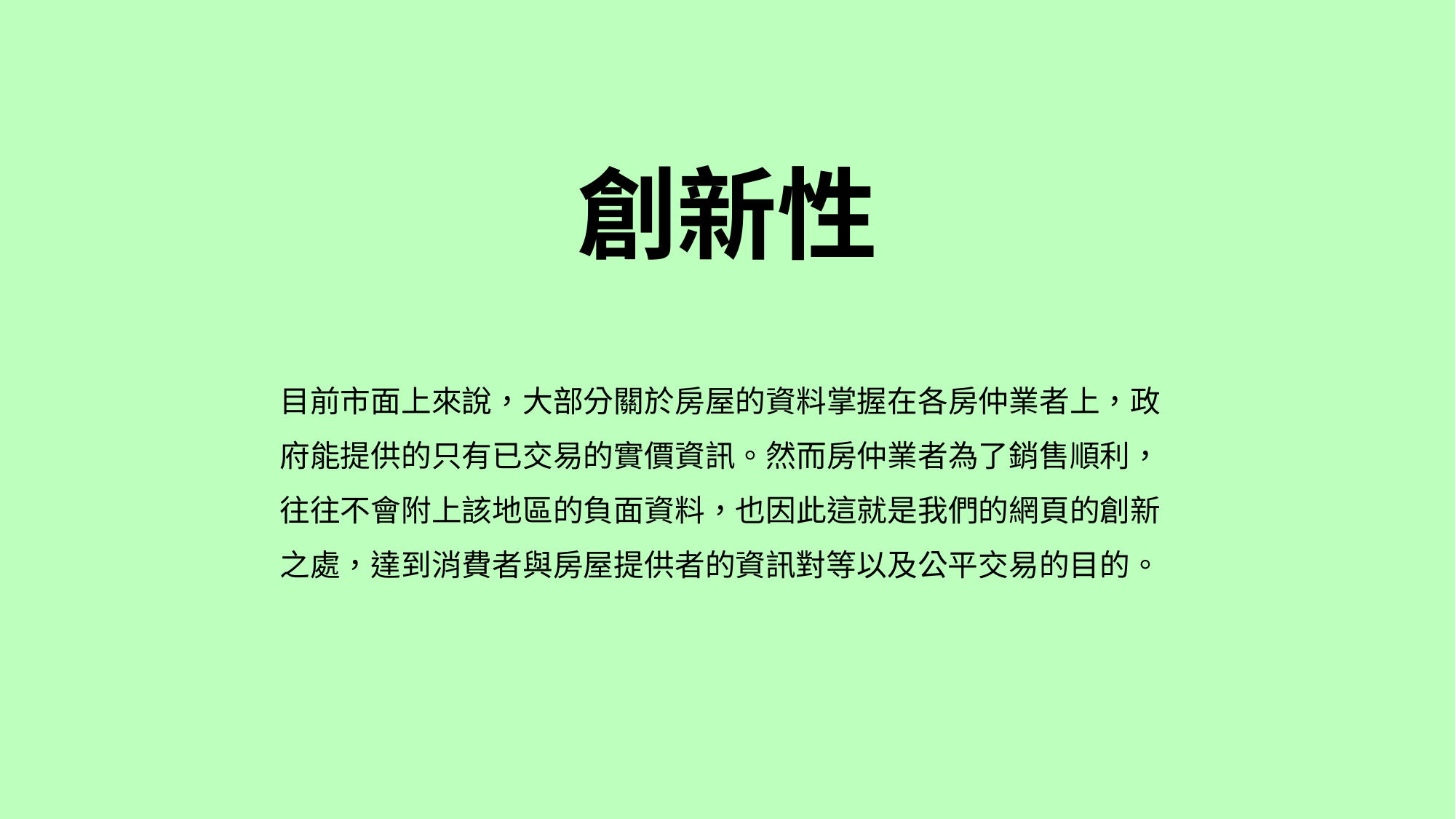

創新性
目前市面上來說，大部分關於房屋的資料掌握在各房仲業者上，政府能提供的只有已交易的實價資訊。然而房仲業者為了銷售順利，往往不會附上該地區的負面資料，也因此這就是我們的網頁的創新之處，達到消費者與房屋提供者的資訊對等以及公平交易的目的。
8